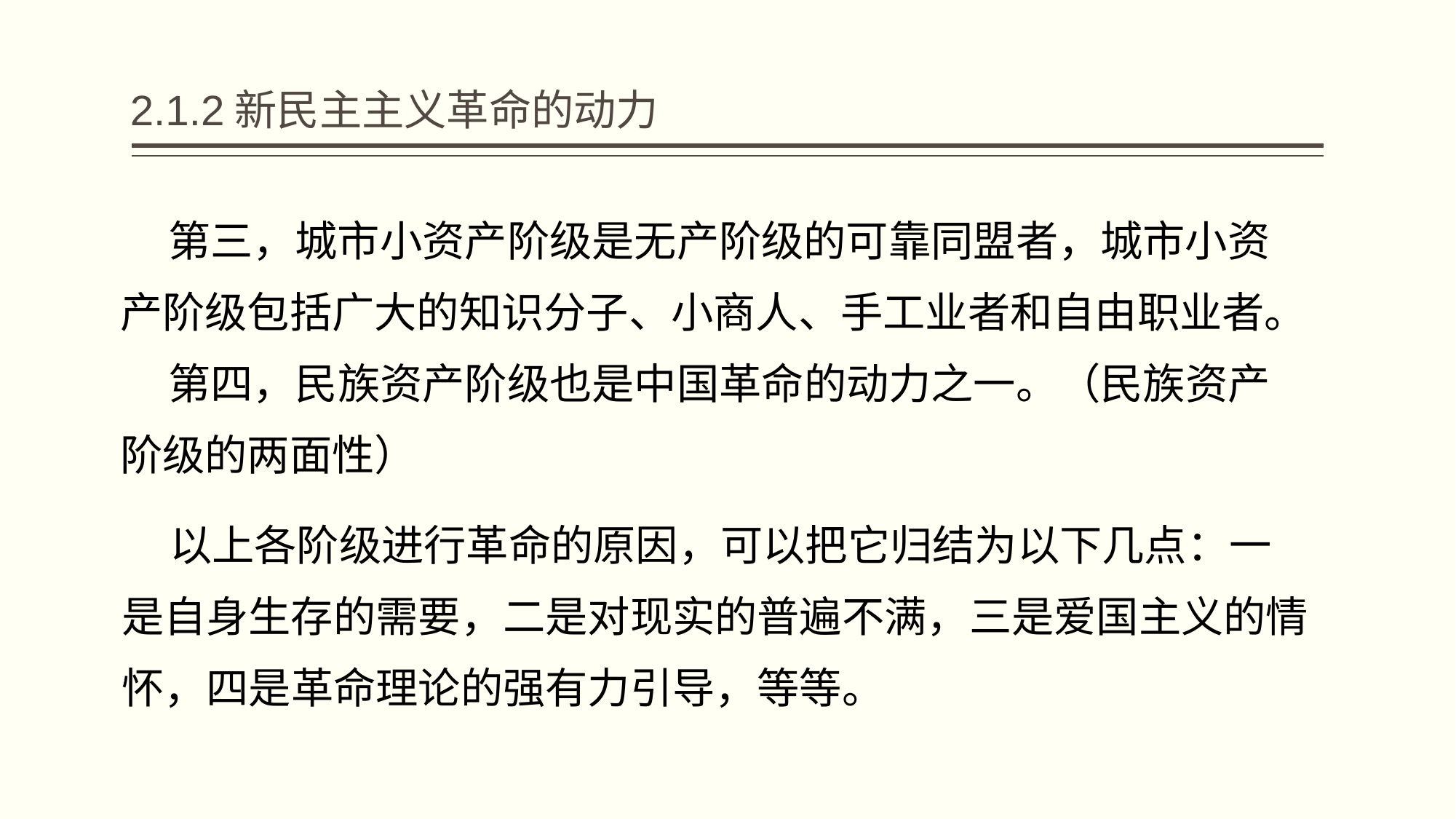

# 2.1.2新民主主义革命的动力
    第三，城市小资产阶级是无产阶级的可靠同盟者，城市小资产阶级包括广大的知识分子、小商人、手工业者和自由职业者。
    第四，民族资产阶级也是中国革命的动力之一。（民族资产阶级的两面性）

    以上各阶级进行革命的原因，可以把它归结为以下几点：一是自身生存的需要，二是对现实的普遍不满，三是爱国主义的情怀，四是革命理论的强有力引导，等等。